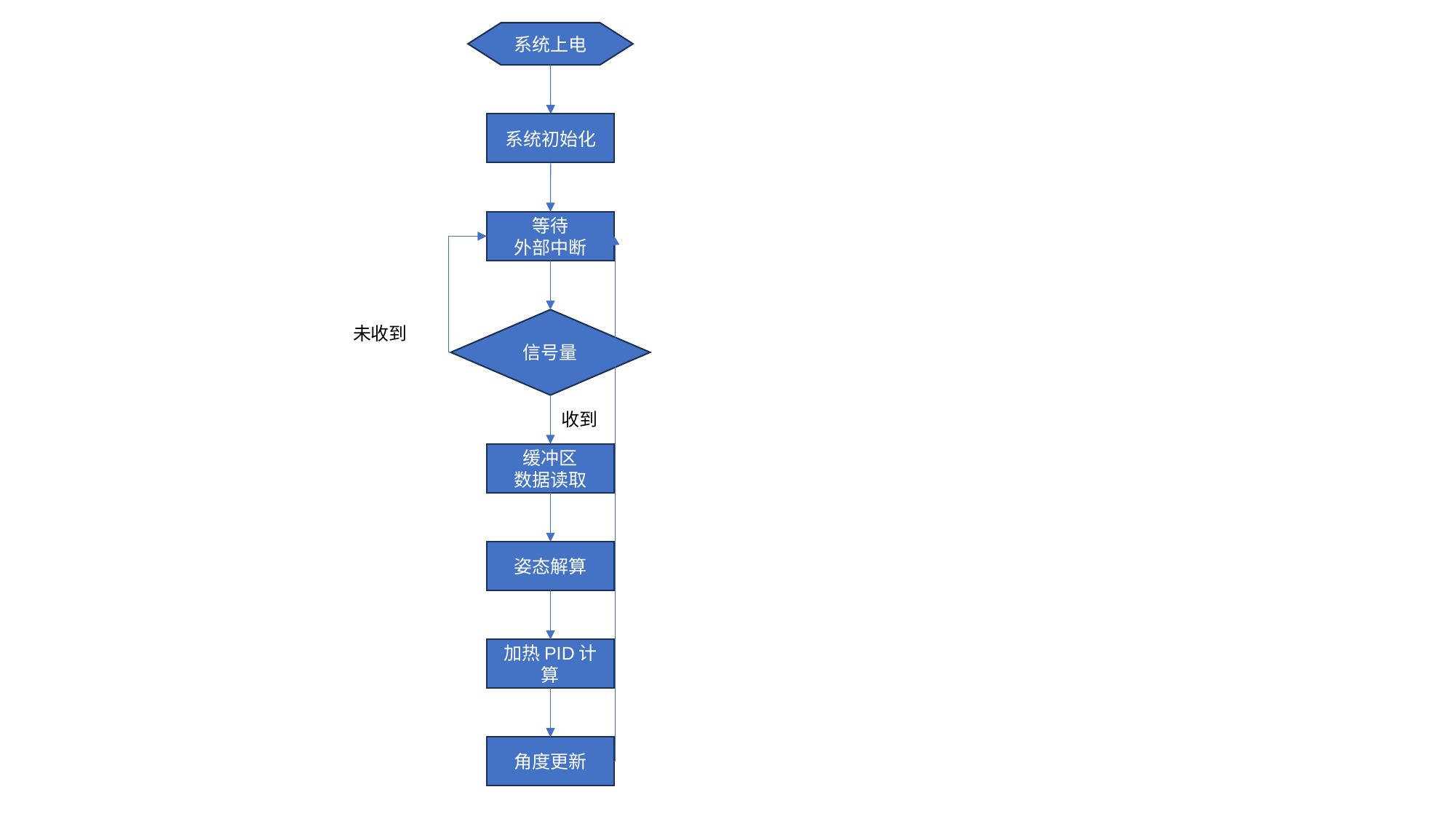

系统上电
系统初始化
等待
外部中断
信号量
未收到
收到
缓冲区
数据读取
姿态解算
加热PID计算
角度更新